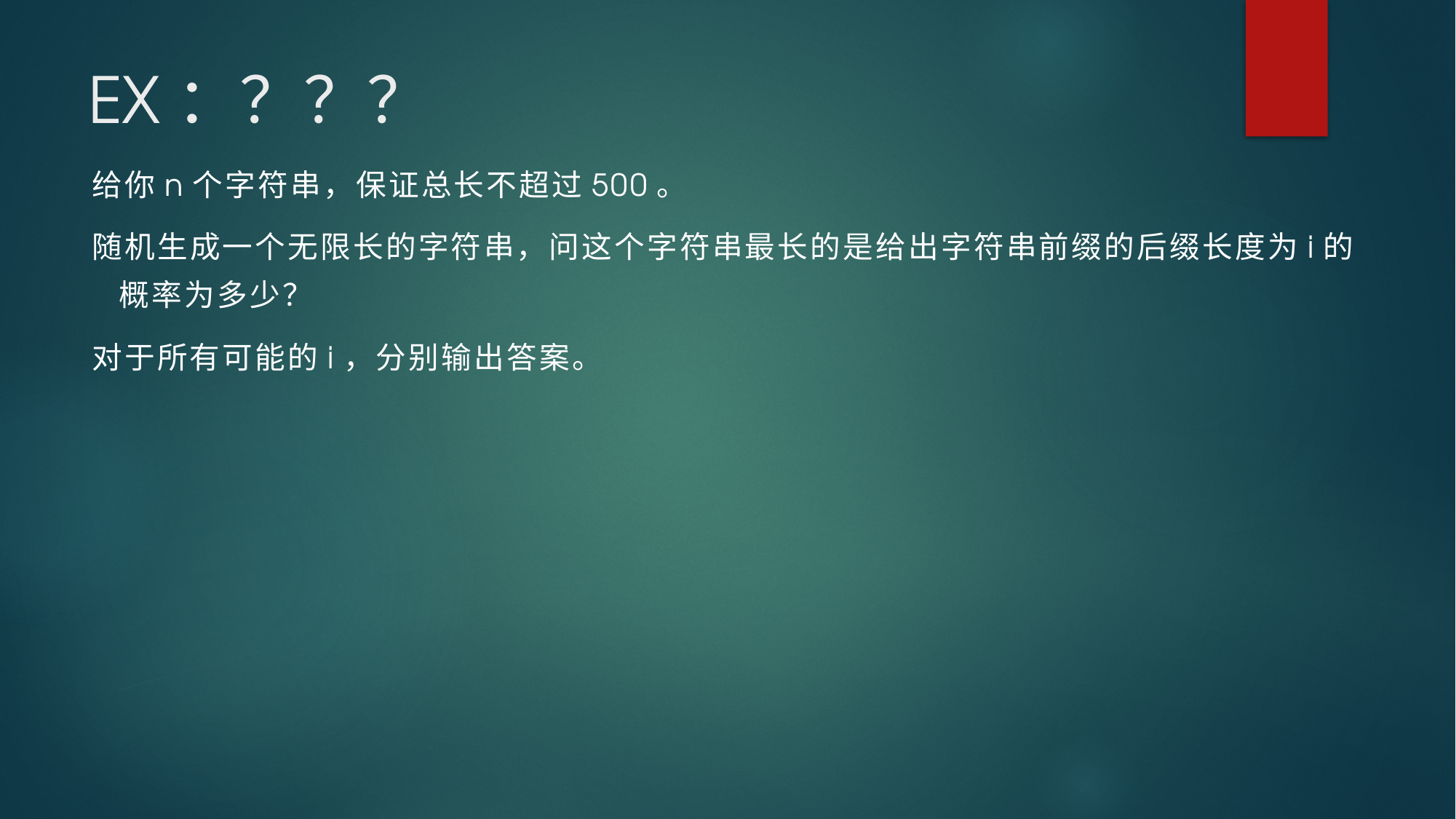

# EX：？？？
给你n个字符串，保证总长不超过500。
随机生成一个无限长的字符串，问这个字符串最长的是给出字符串前缀的后缀长度为i的概率为多少？
对于所有可能的i，分别输出答案。